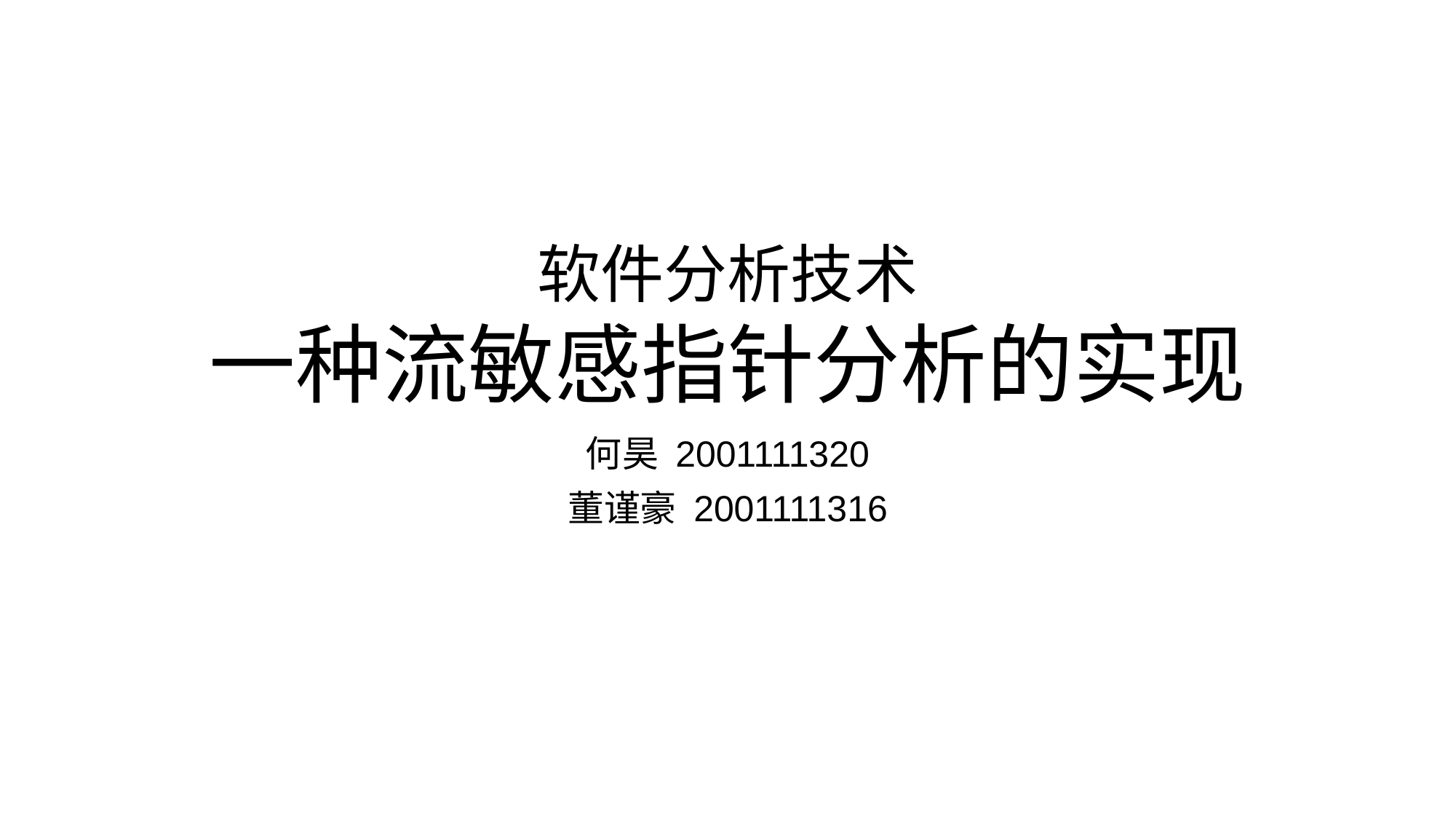

# 软件分析技术 一种流敏感指针分析的实现
何昊 2001111320
董谨豪 2001111316